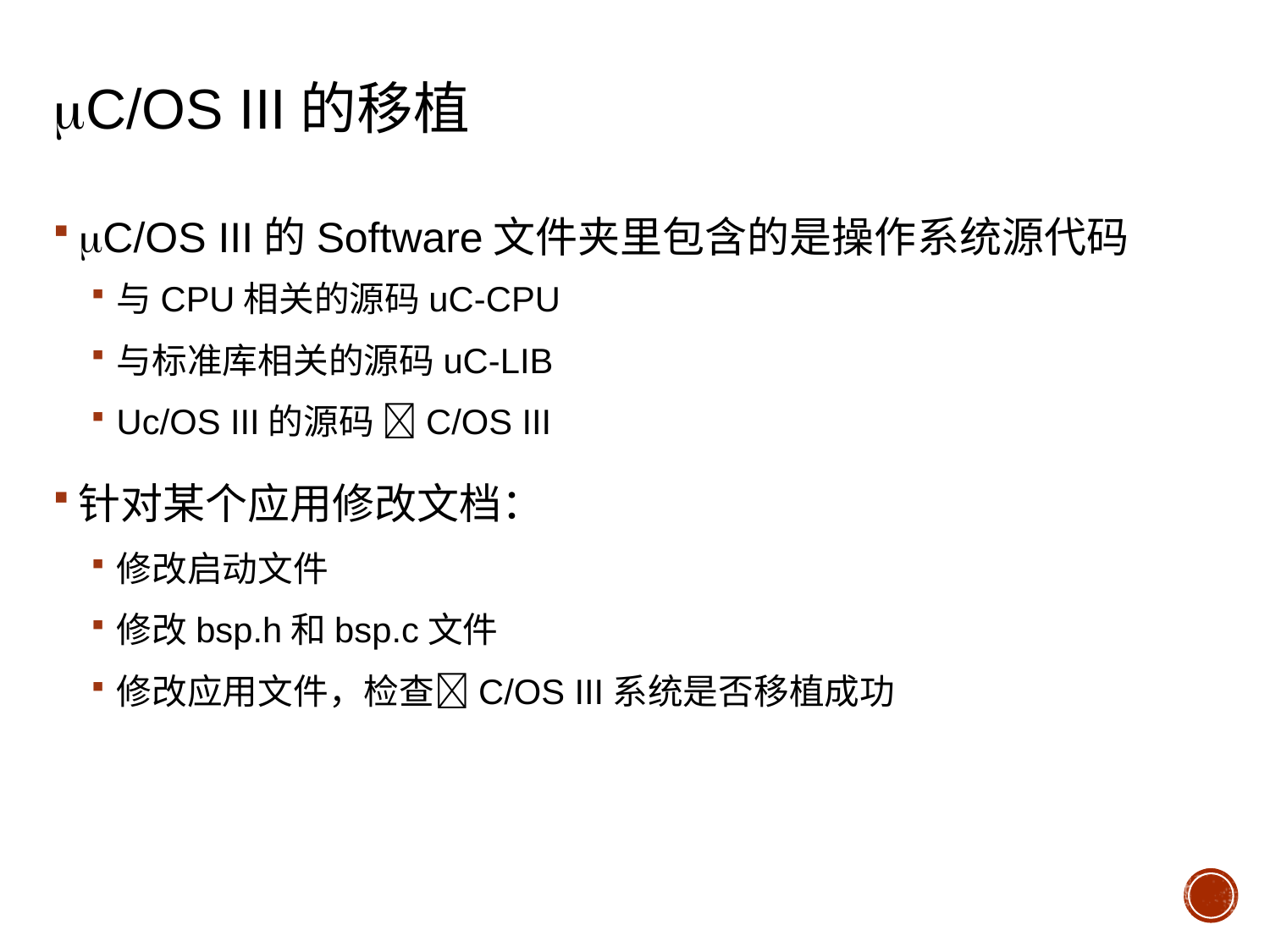

# μC/OS III的移植
μC/OS III的Software文件夹里包含的是操作系统源代码
与CPU相关的源码uC-CPU
与标准库相关的源码uC-LIB
Uc/OS III的源码 μC/OS III
针对某个应用修改文档：
修改启动文件
修改bsp.h和bsp.c文件
修改应用文件，检查μC/OS III系统是否移植成功